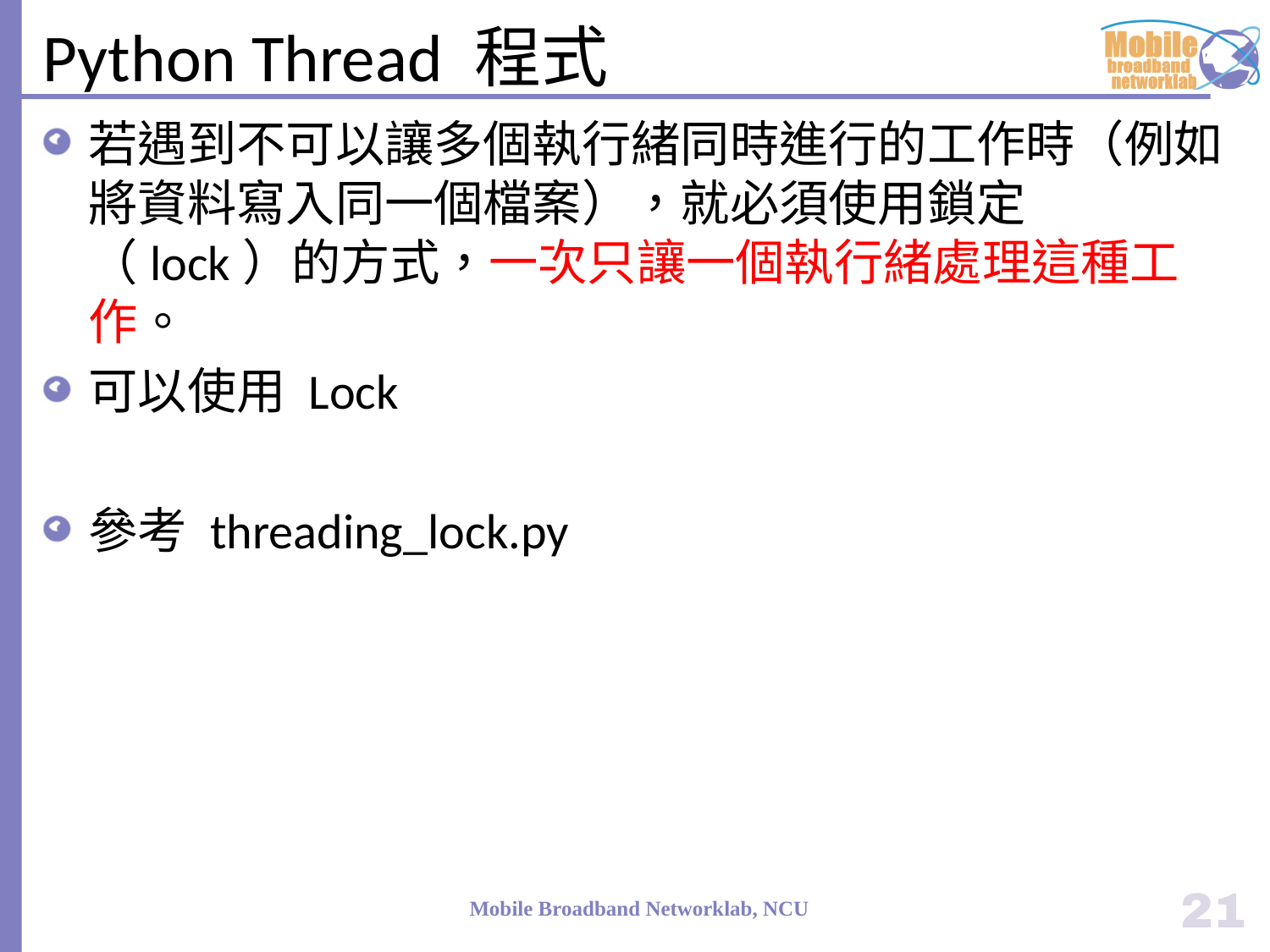

# Python Thread 程式
若遇到不可以讓多個執行緒同時進行的工作時（例如將資料寫入同一個檔案），就必須使用鎖定（lock）的方式，一次只讓一個執行緒處理這種工作。
可以使用 Lock

參考 threading_lock.py

21